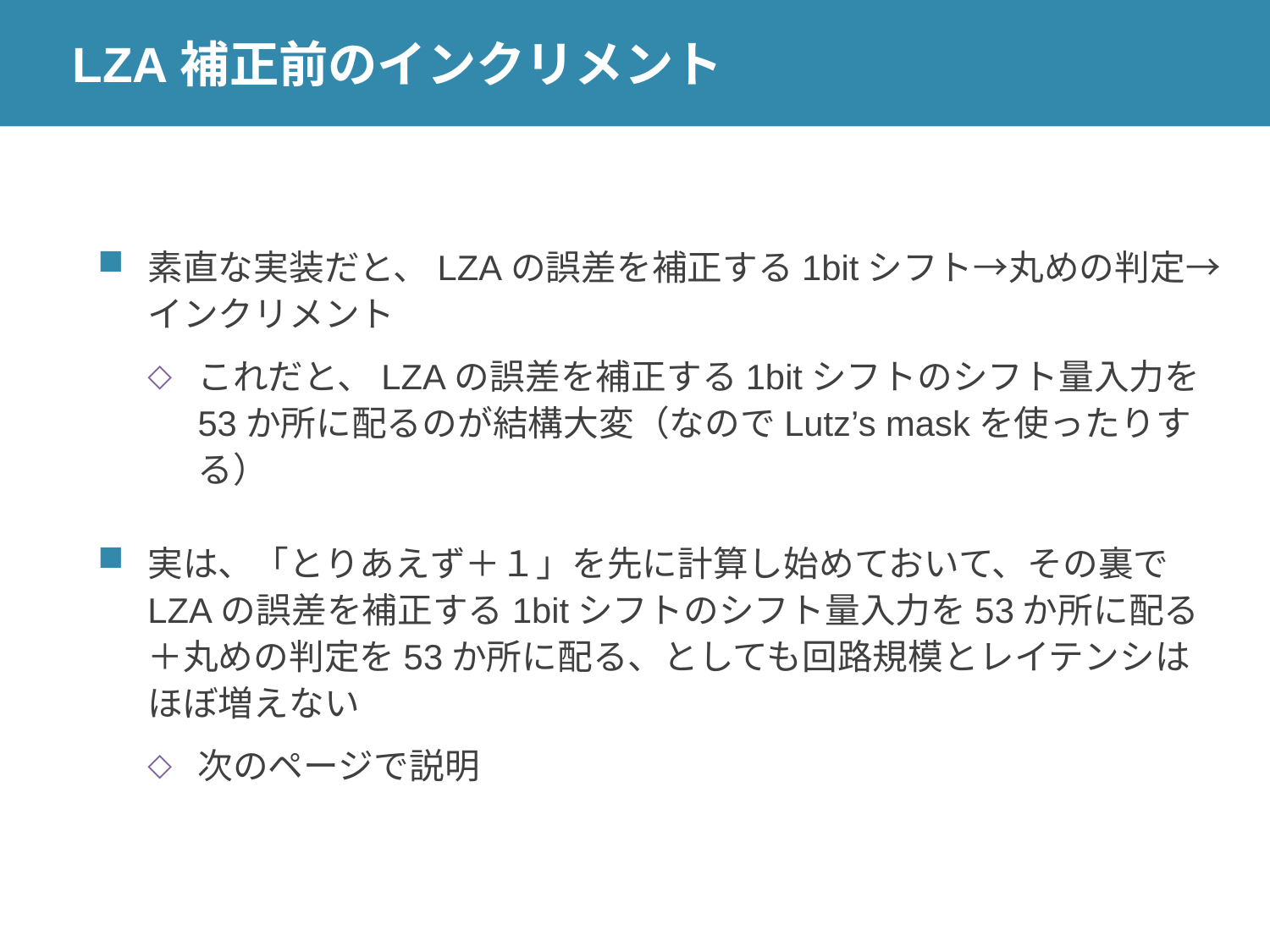

# LZA補正前のインクリメント
素直な実装だと、LZAの誤差を補正する1bitシフト→丸めの判定→インクリメント
これだと、LZAの誤差を補正する1bitシフトのシフト量入力を53か所に配るのが結構大変（なのでLutz’s maskを使ったりする）
実は、「とりあえず＋１」を先に計算し始めておいて、その裏でLZAの誤差を補正する1bitシフトのシフト量入力を53か所に配る＋丸めの判定を53か所に配る、としても回路規模とレイテンシはほぼ増えない
次のページで説明